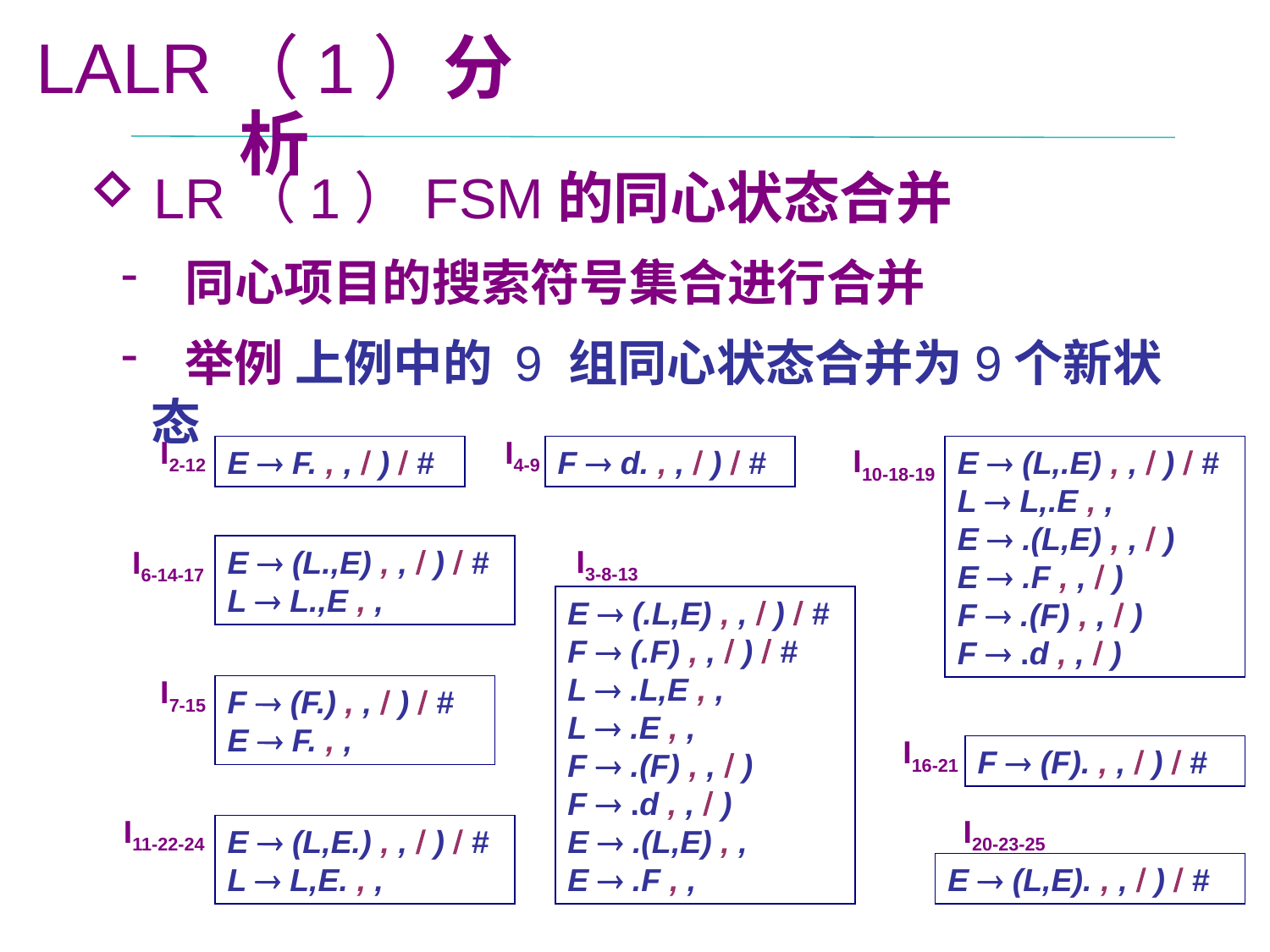

LALR（1）分析
 LR（1）FSM的同心状态合并

  同心项目的搜索符号集合进行合并

  举例 上例中的 9 组同心状态合并为9个新状态
I2-12
I4-9
I10-18-19
E → F. , , / ) / #
F → d. , , / ) / #
E → (L,.E) , , / ) / #
L → L,.E , ,
E → .(L,E) , , / )
E → .F , , / )
F → .(F) , , / )
F → .d , , / )
I3-8-13
I6-14-17
E → (L.,E) , , / ) / #
L → L.,E , ,
E → (.L,E) , , / ) / #
F → (.F) , , / ) / #
L → .L,E , ,
L → .E , ,
F → .(F) , , / )
F → .d , , / )
E → .(L,E) , ,
E → .F , ,
I7-15
F → (F.) , , / ) / #
E → F. , ,
I16-21
F → (F). , , / ) / #
I11-22-24
I20-23-25
E → (L,E.) , , / ) / #
L → L,E. , ,
E → (L,E). , , / ) / #